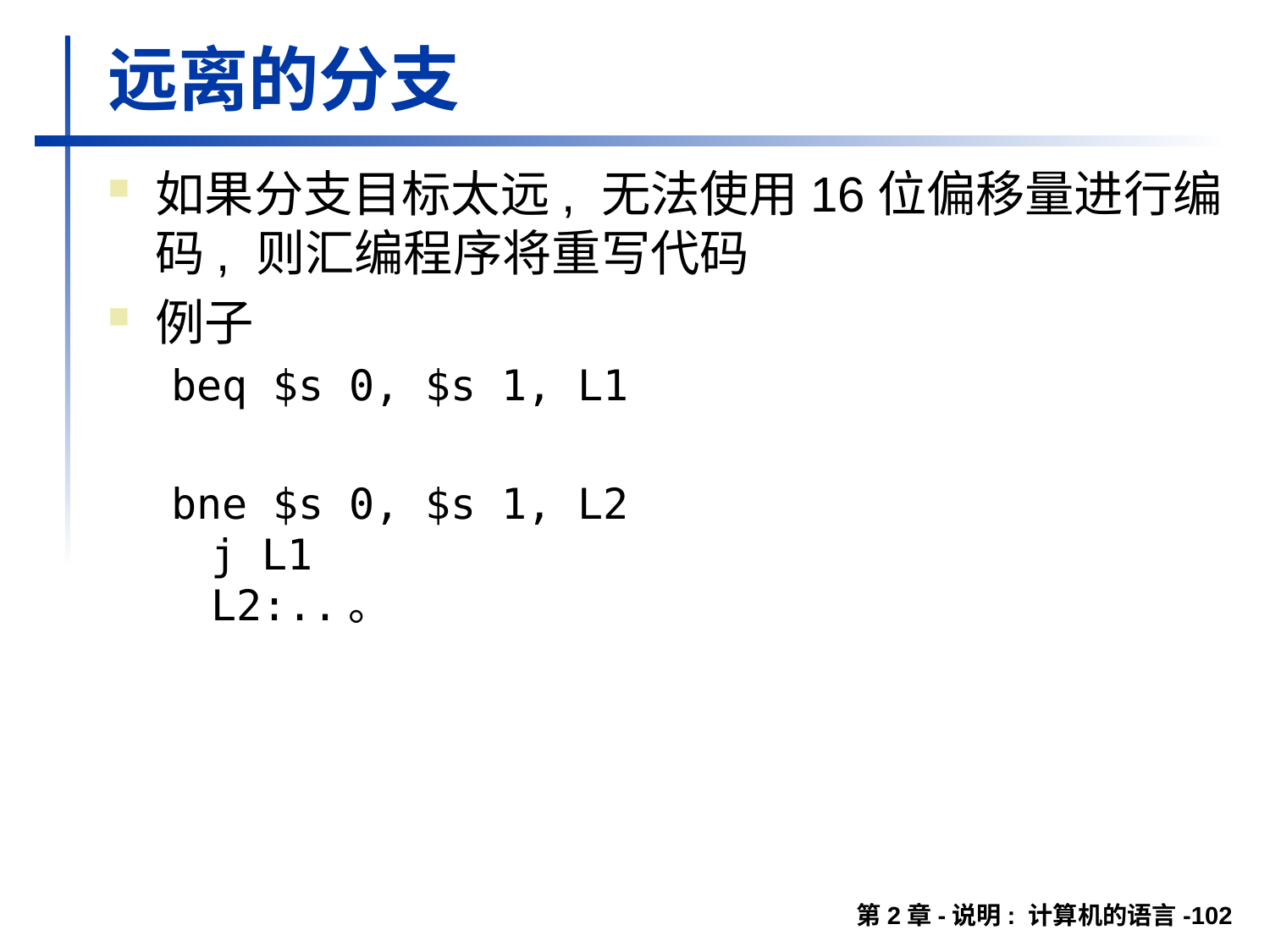

# 远离的分支
如果分支目标太远, 无法使用16位偏移量进行编码, 则汇编程序将重写代码
例子
beq $s 0, $s 1, L1

bne $s 0, $s 1, L2
j L1
L2:..。
第2章-说明: 计算机的语言-102